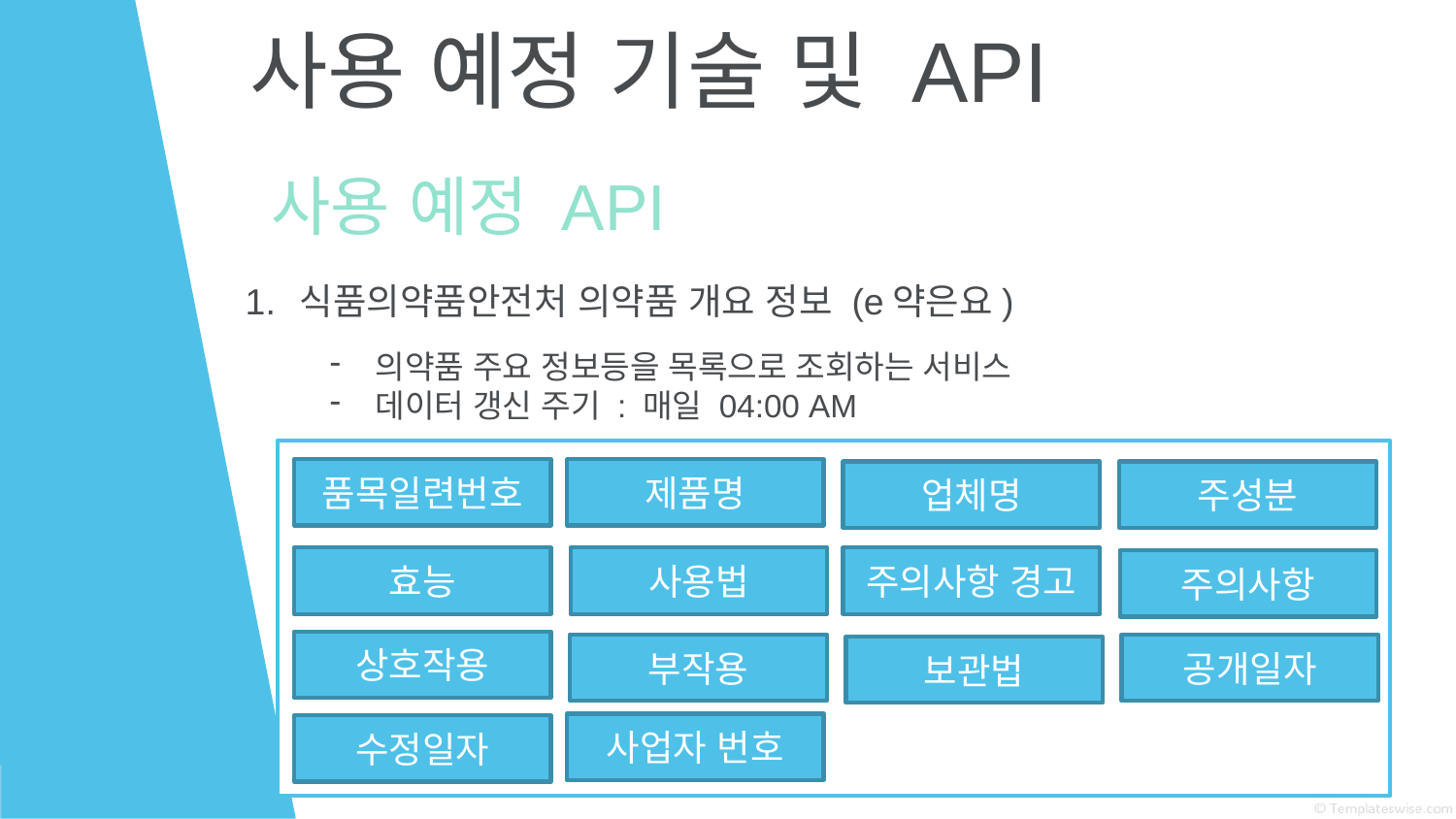

# 사용 예정 기술 및 API
사용 예정 API
식품의약품안전처 의약품 개요 정보 (e약은요)

의약품 주요 정보등을 목록으로 조회하는 서비스
데이터 갱신 주기 : 매일 04:00 AM

품목일련번호
제품명
업체명
주성분
주의사항 경고
효능
사용법
주의사항
상호작용
부작용
공개일자
보관법
사업자 번호
수정일자